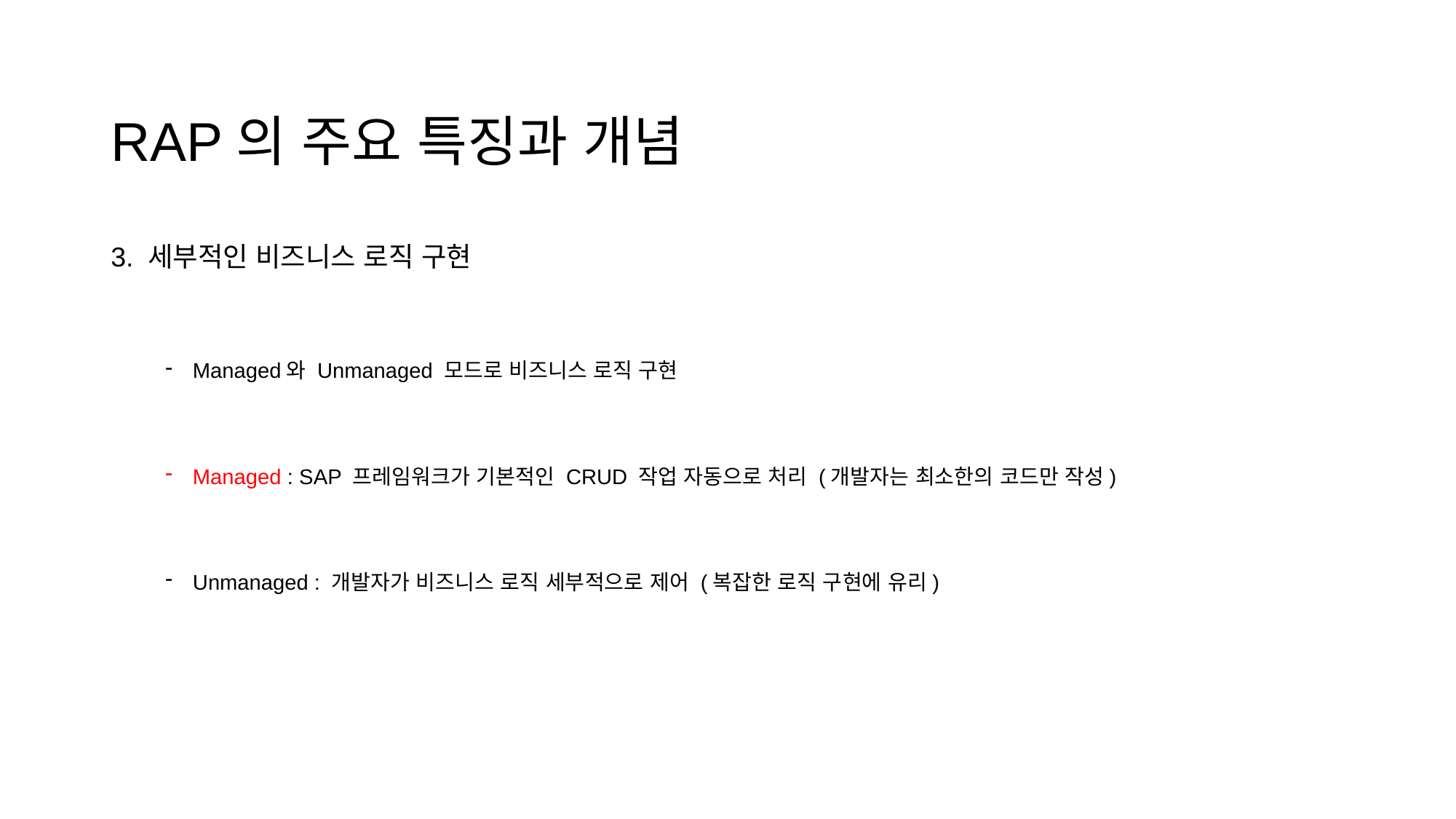

# RAP의 주요 특징과 개념
3. 세부적인 비즈니스 로직 구현

Managed와 Unmanaged 모드로 비즈니스 로직 구현

Managed : SAP 프레임워크가 기본적인 CRUD 작업 자동으로 처리 (개발자는 최소한의 코드만 작성)

Unmanaged : 개발자가 비즈니스 로직 세부적으로 제어 (복잡한 로직 구현에 유리)